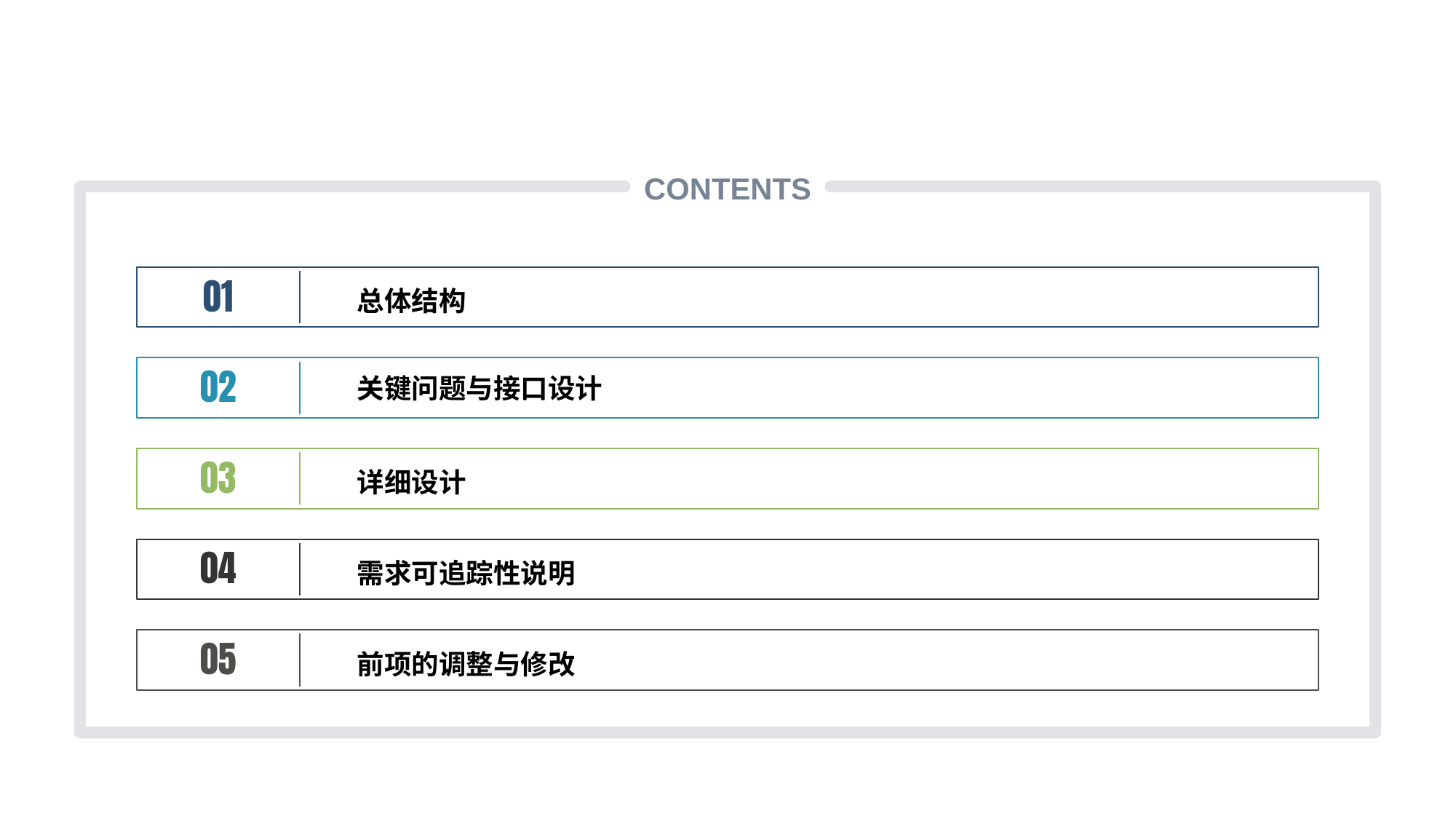

CONTENTS

01
总体结构

02
关键问题与接口设计
03
详细设计

04
需求可追踪性说明

05
前项的调整与修改